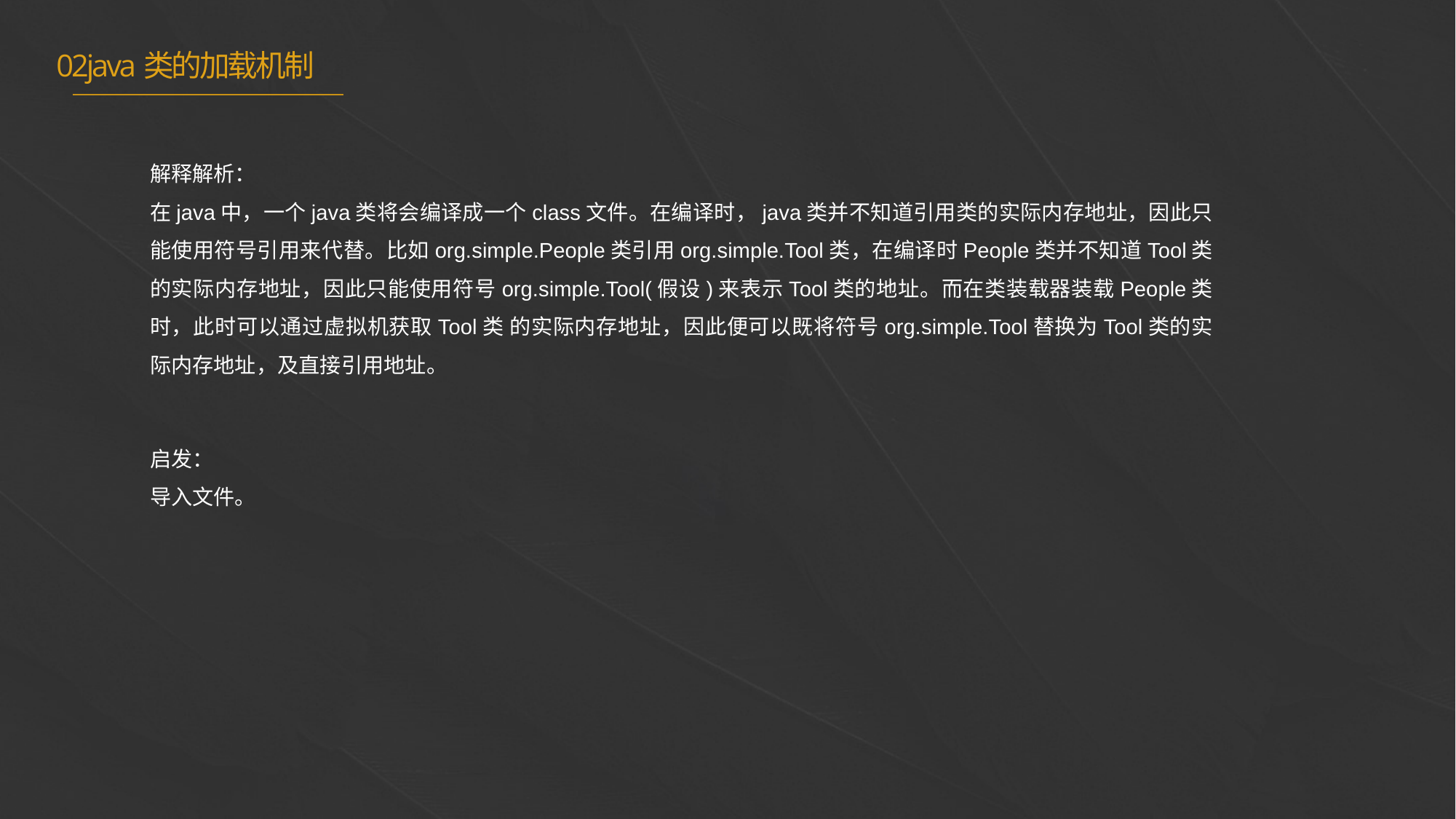

02java类的加载机制

解释解析：
在java中，一个java类将会编译成一个class文件。在编译时，java类并不知道引用类的实际内存地址，因此只能使用符号引用来代替。比如org.simple.People类引用org.simple.Tool类，在编译时People类并不知道Tool类的实际内存地址，因此只能使用符号org.simple.Tool(假设)来表示Tool类的地址。而在类装载器装载People类时，此时可以通过虚拟机获取Tool类 的实际内存地址，因此便可以既将符号org.simple.Tool替换为Tool类的实际内存地址，及直接引用地址。
e7d195523061f1c0205959036996ad55c215b892a7aac5c0B9ADEF7896FB48F2EF97163A2DE1401E1875DEDC438B7864AD24CA23553DBBBD975DAF4CAD4A2592689FFB6CEE59FFA55B2702D0E5EE29CDFC0DD98BC7D6A39A64D3162AEA17DB19B9B9A87D0E9A0C5838999CD047764B32476FB53FC54D3671B43638F8C25D9EC95BB52BCC6C1CB3F6DE41EB0266A54822
启发：
导入文件。